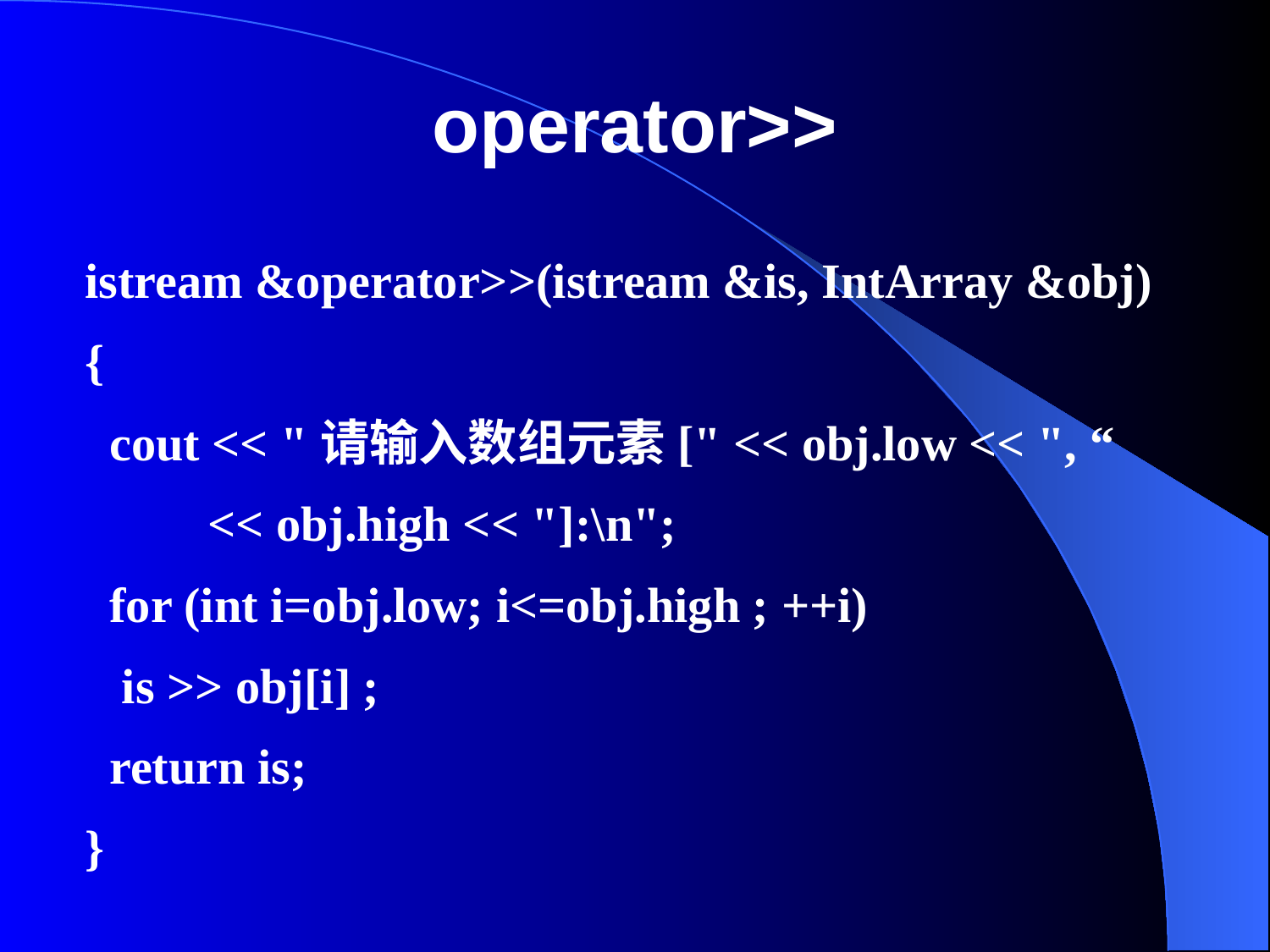

# operator>>
istream &operator>>(istream &is, IntArray &obj)
{
  cout << "请输入数组元素[" << obj.low << ", “
          << obj.high << "]:\n";
  for (int i=obj.low; i<=obj.high ; ++i)
   is >> obj[i] ;
  return is;
}